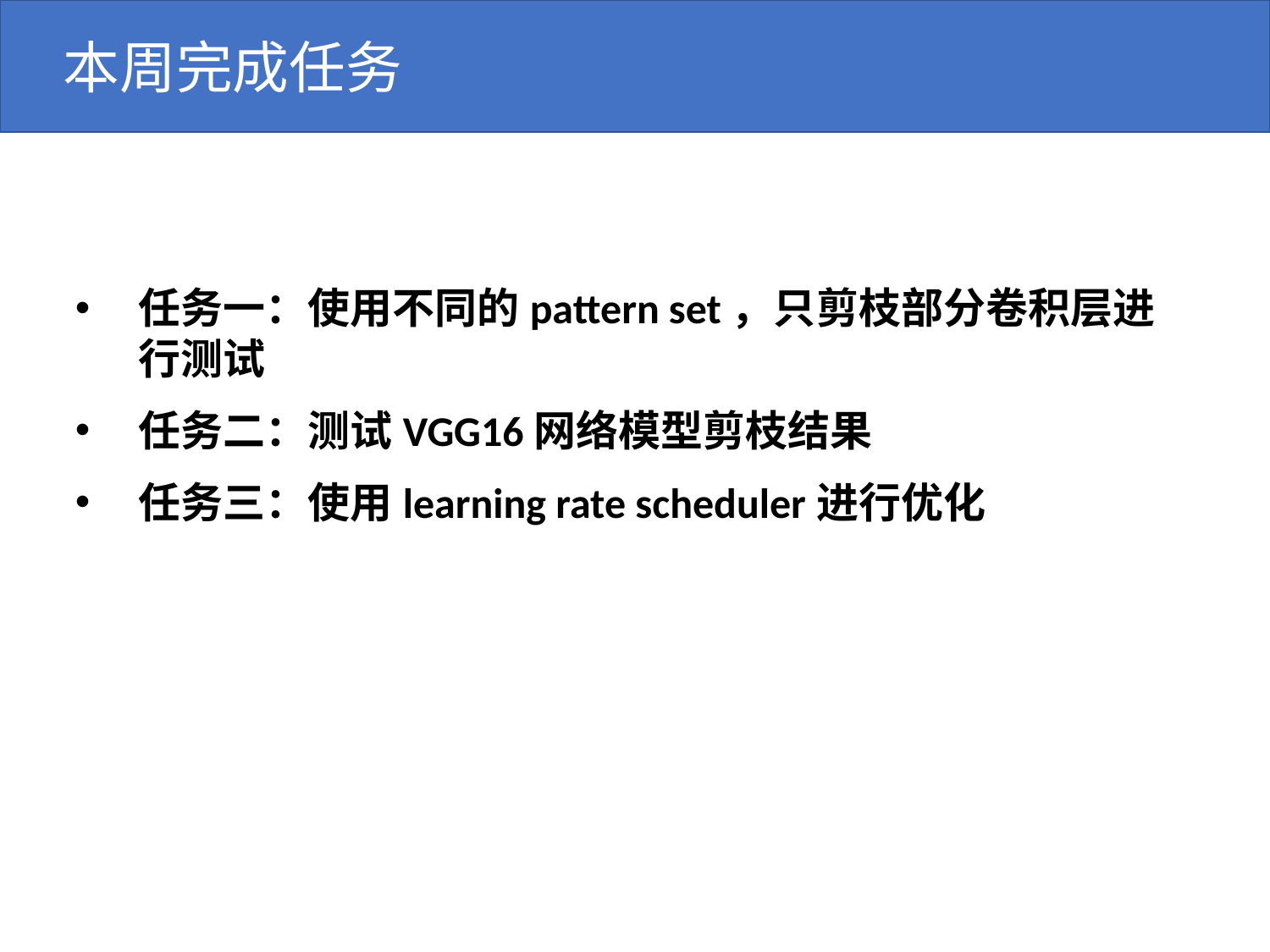

本周完成任务
任务一：使用不同的pattern set，只剪枝部分卷积层进行测试
任务二：测试VGG16网络模型剪枝结果
任务三：使用learning rate scheduler进行优化